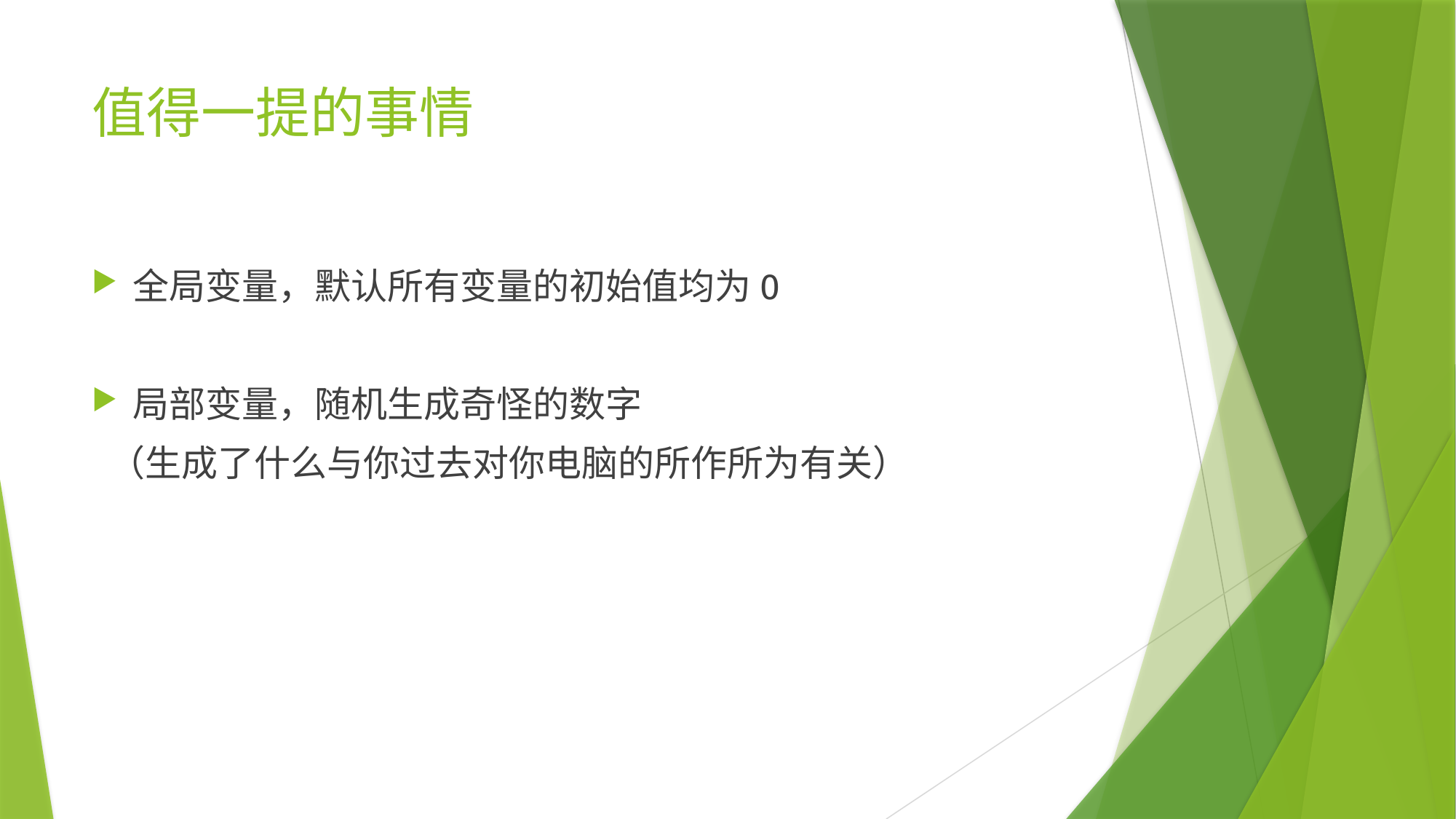

# 值得一提的事情
全局变量，默认所有变量的初始值均为0

局部变量，随机生成奇怪的数字
 （生成了什么与你过去对你电脑的所作所为有关）